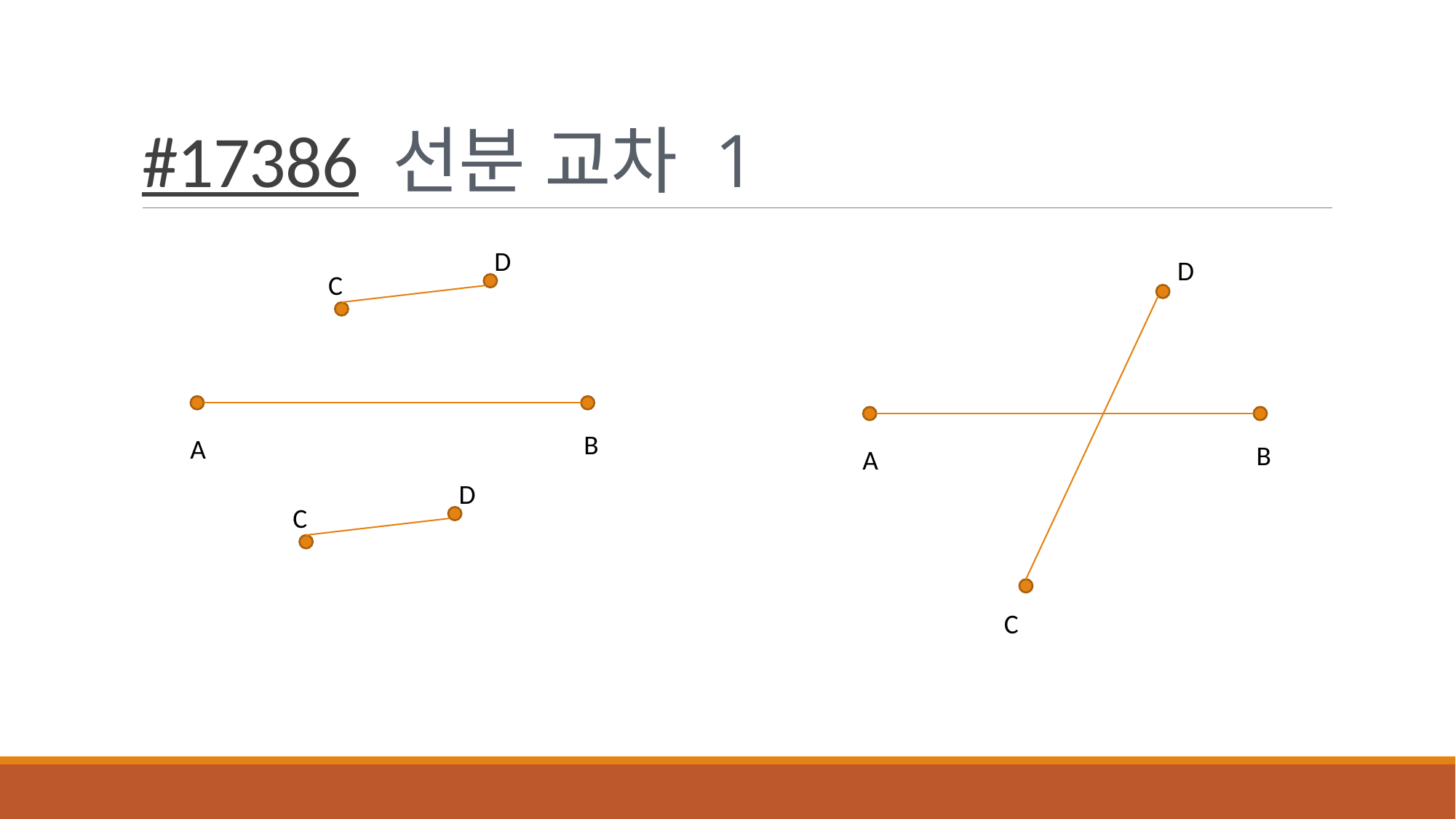

# #17386 선분 교차 1

D
D
C

B
A
B
A
D
C

C